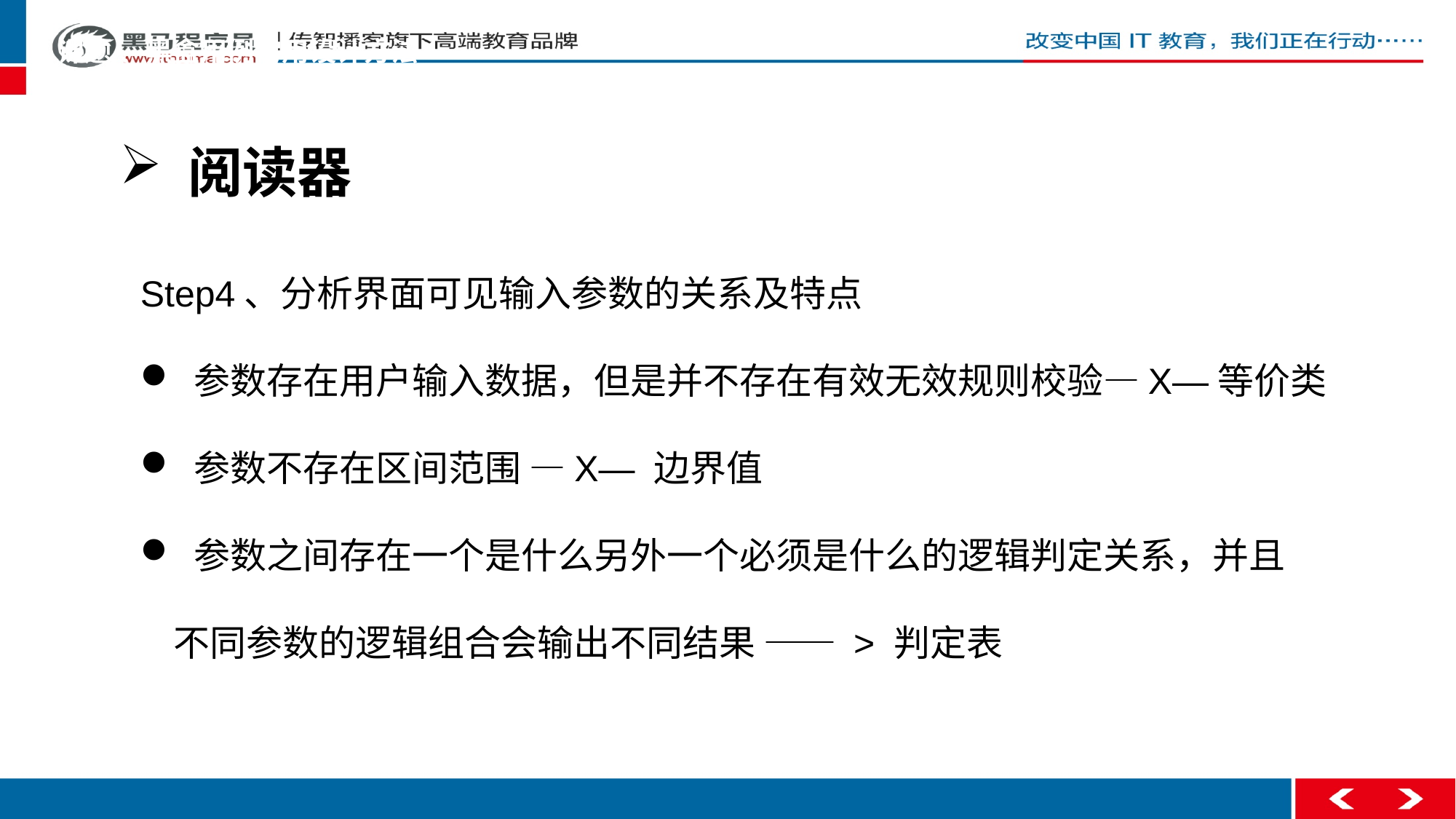

课题 、黑盒用例常用设计方法
 阅读器

Step4、分析界面可见输入参数的关系及特点
 参数存在用户输入数据，但是并不存在有效无效规则校验—X—等价类
 参数不存在区间范围 —X— 边界值
 参数之间存在一个是什么另外一个必须是什么的逻辑判定关系，并且
   不同参数的逻辑组合会输出不同结果 —— > 判定表